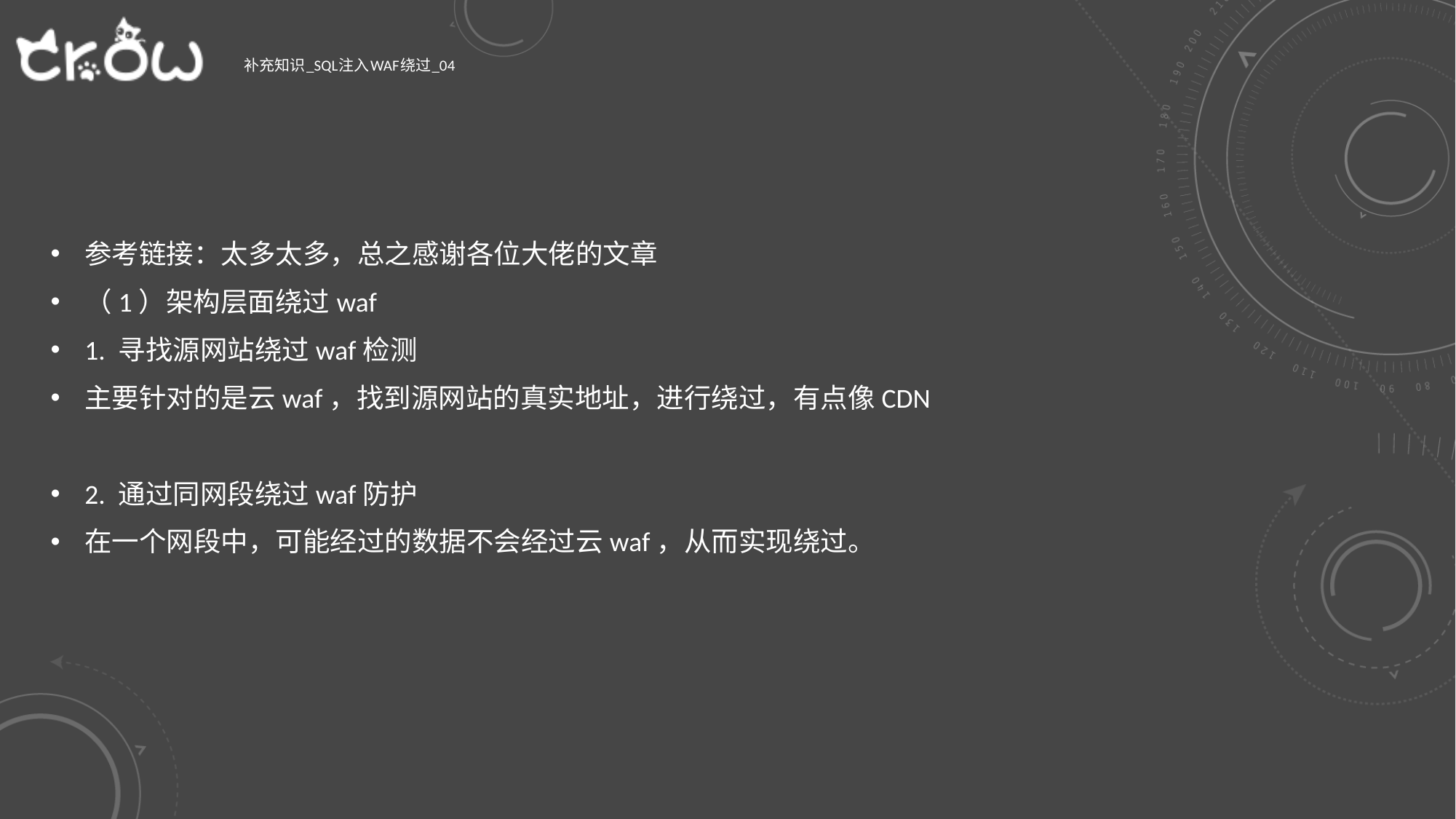

# 补充知识_sql注入WAF绕过_04
参考链接：太多太多，总之感谢各位大佬的文章
（1）架构层面绕过waf
1. 寻找源网站绕过waf检测
主要针对的是云waf，找到源网站的真实地址，进行绕过，有点像CDN

2. 通过同网段绕过waf防护
在一个网段中，可能经过的数据不会经过云waf，从而实现绕过。